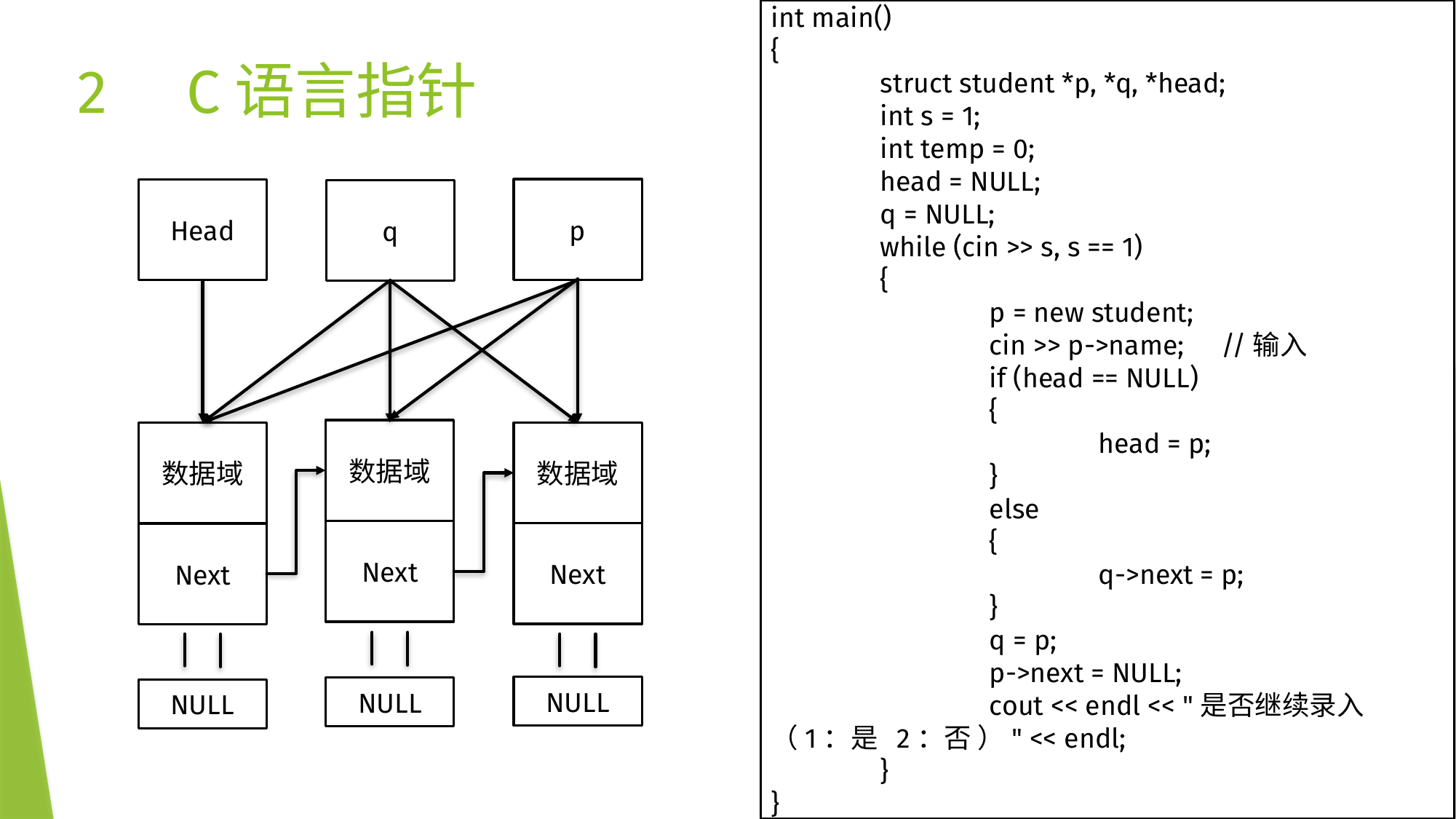

int main()
{
	struct student *p, *q, *head;
	int s = 1;
	int temp = 0;
	head = NULL;
	q = NULL;
	while (cin >> s, s == 1)
	{
		p = new student;
		cin >> p->name;     //输入
		if (head == NULL)
		{
			head = p;
		}
		else
		{
			q->next = p;
		}
		q = p;
		p->next = NULL;
		cout << endl << "是否继续录入（1：是  2：否 ）" << endl;
	}
}
# 2	C语言指针
p
Head
q
数据域
数据域
数据域
Next
Next
Next
NULL
NULL
NULL